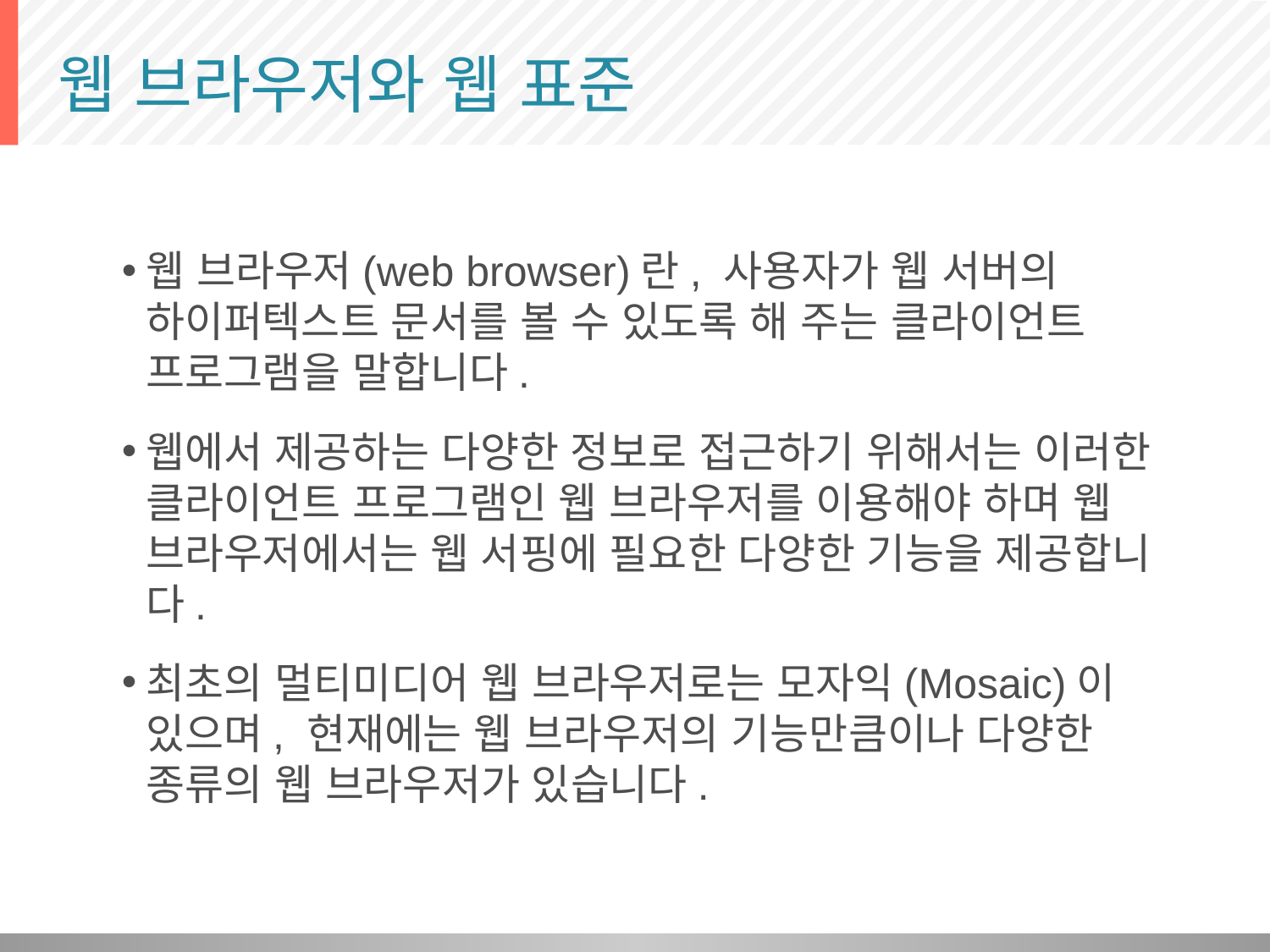

# 웹 브라우저와 웹 표준
웹 브라우저(web browser)란, 사용자가 웹 서버의 하이퍼텍스트 문서를 볼 수 있도록 해 주는 클라이언트 프로그램을 말합니다.
웹에서 제공하는 다양한 정보로 접근하기 위해서는 이러한 클라이언트 프로그램인 웹 브라우저를 이용해야 하며 웹 브라우저에서는 웹 서핑에 필요한 다양한 기능을 제공합니다.
최초의 멀티미디어 웹 브라우저로는 모자익(Mosaic)이 있으며, 현재에는 웹 브라우저의 기능만큼이나 다양한 종류의 웹 브라우저가 있습니다.